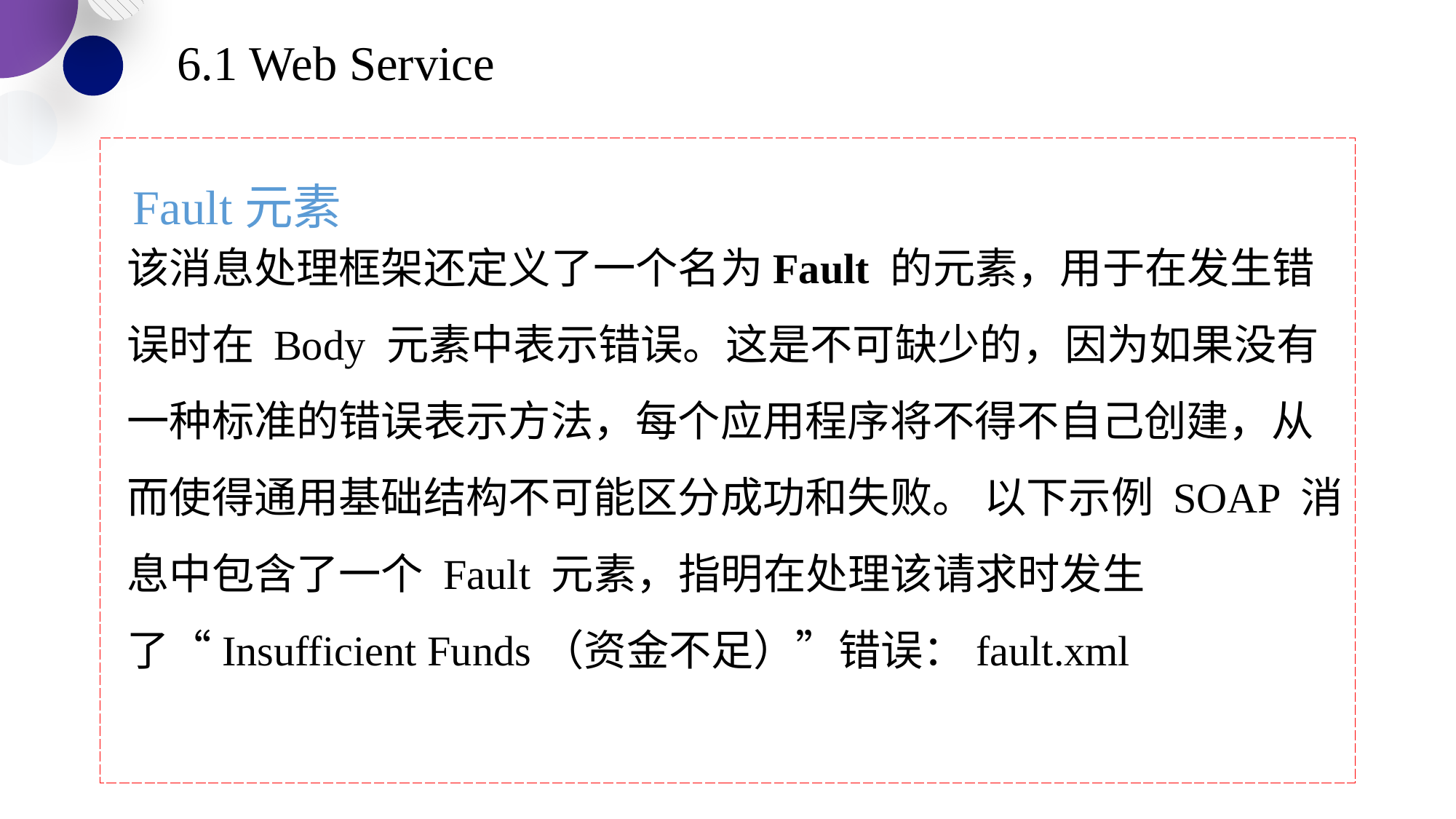

6.1 Web Service

该消息处理框架还定义了一个名为Fault 的元素，用于在发生错误时在 Body 元素中表示错误。这是不可缺少的，因为如果没有一种标准的错误表示方法，每个应用程序将不得不自己创建，从而使得通用基础结构不可能区分成功和失败。 以下示例 SOAP 消息中包含了一个 Fault 元素，指明在处理该请求时发生了“Insufficient Funds（资金不足）”错误：fault.xml
# Fault元素